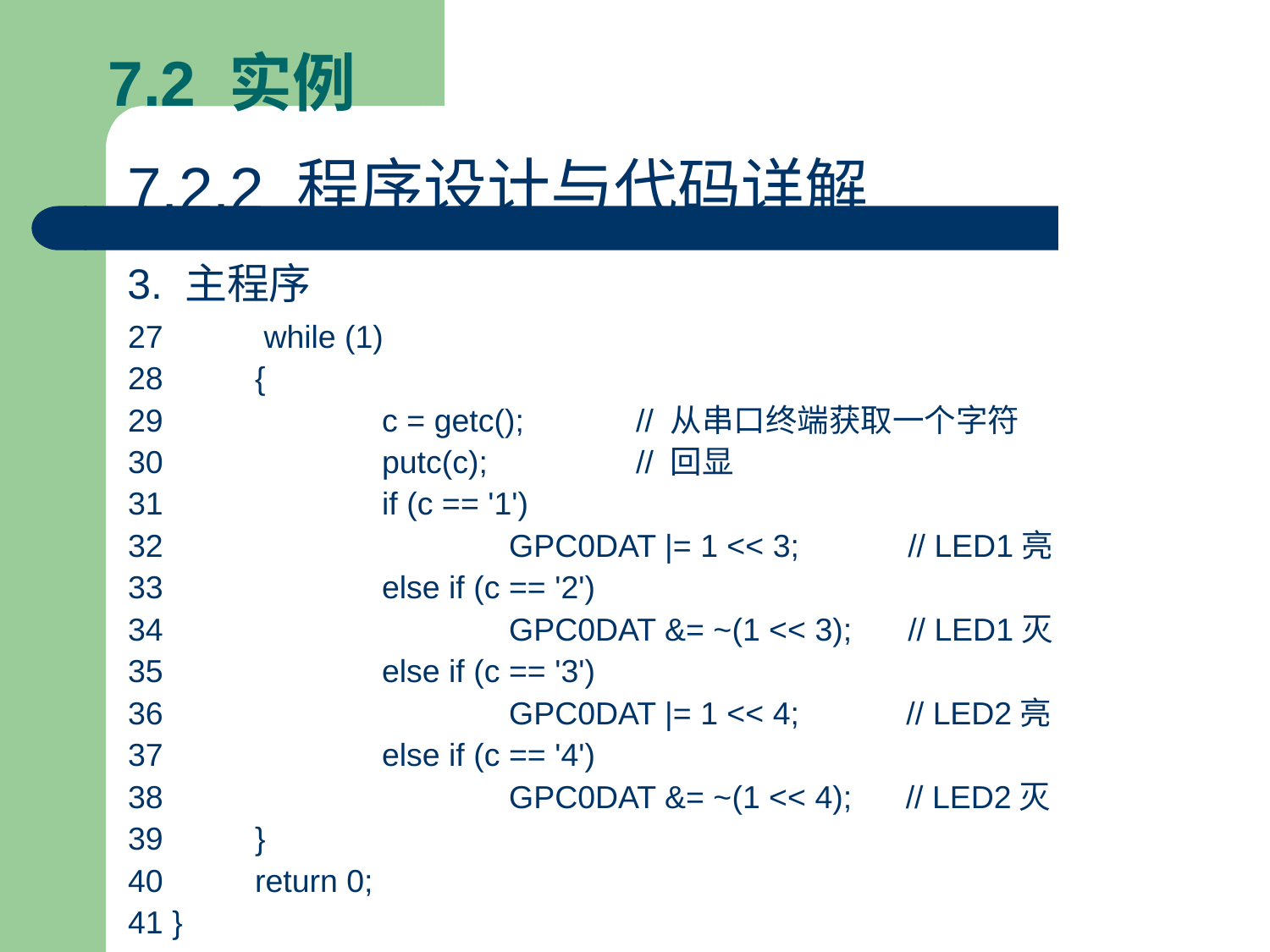

# 7.2 实例
7.2.2 程序设计与代码详解
3. 主程序
27	 while (1)
28	{
29		c = getc();	// 从串口终端获取一个字符
30		putc(c);		// 回显
31		if (c == '1')
32			GPC0DAT |= 1 << 3;	  // LED1亮
33		else if (c == '2')
34			GPC0DAT &= ~(1 << 3);	  // LED1灭
35		else if (c == '3')
36			GPC0DAT |= 1 << 4;            // LED2亮
37		else if (c == '4')
38			GPC0DAT &= ~(1 << 4);      // LED2灭
39	}
40	return 0;
41 }